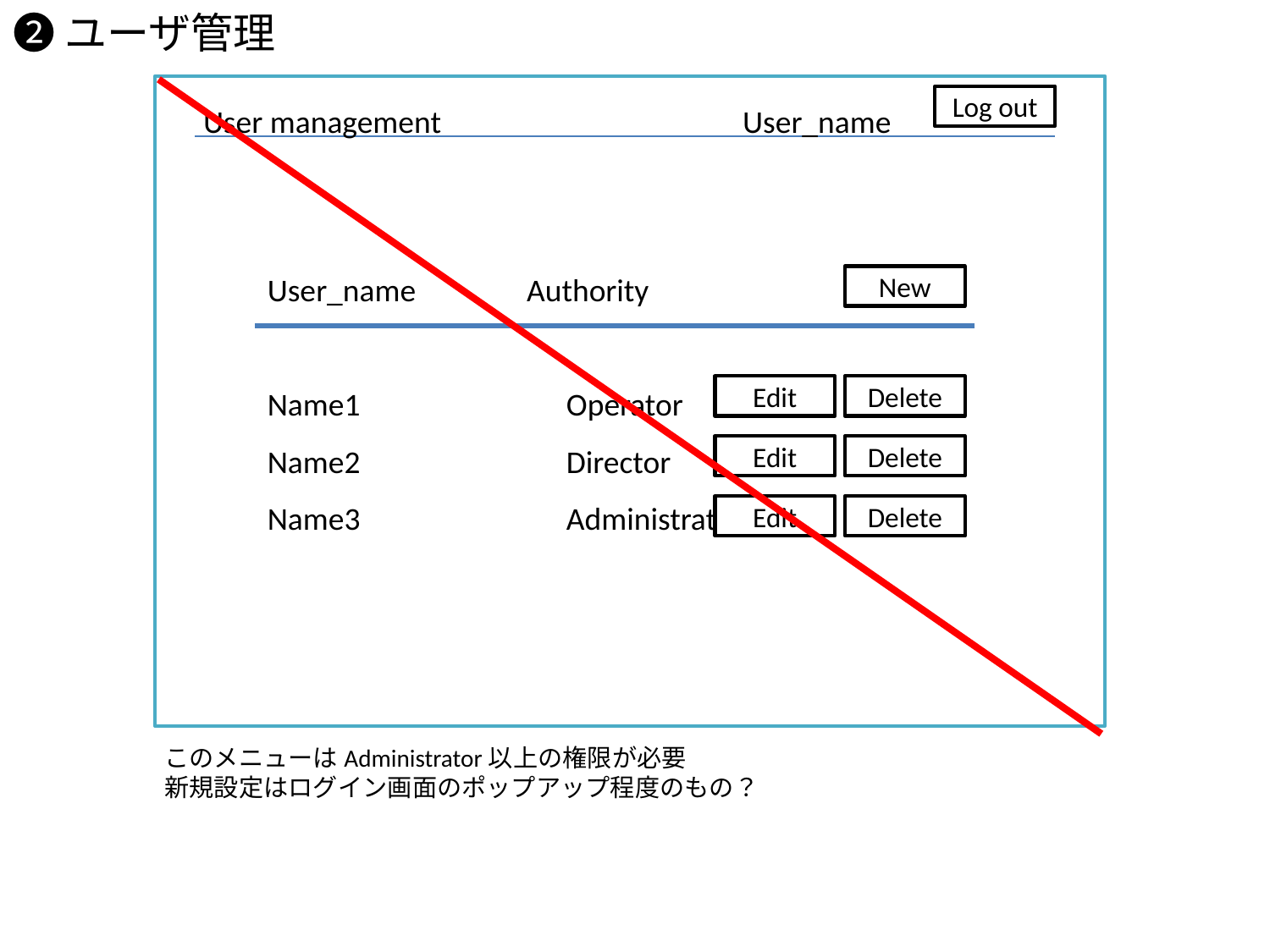

❷ユーザ管理

User management
User_name
Log out
User_name　　　Authority

Name1　　　　　　Operator
Name2　　　　　　Director
Name3　　　　　　Administrator
New
Edit
Delete
Edit
Delete
Edit
Delete
このメニューはAdministrator以上の権限が必要
新規設定はログイン画面のポップアップ程度のもの？